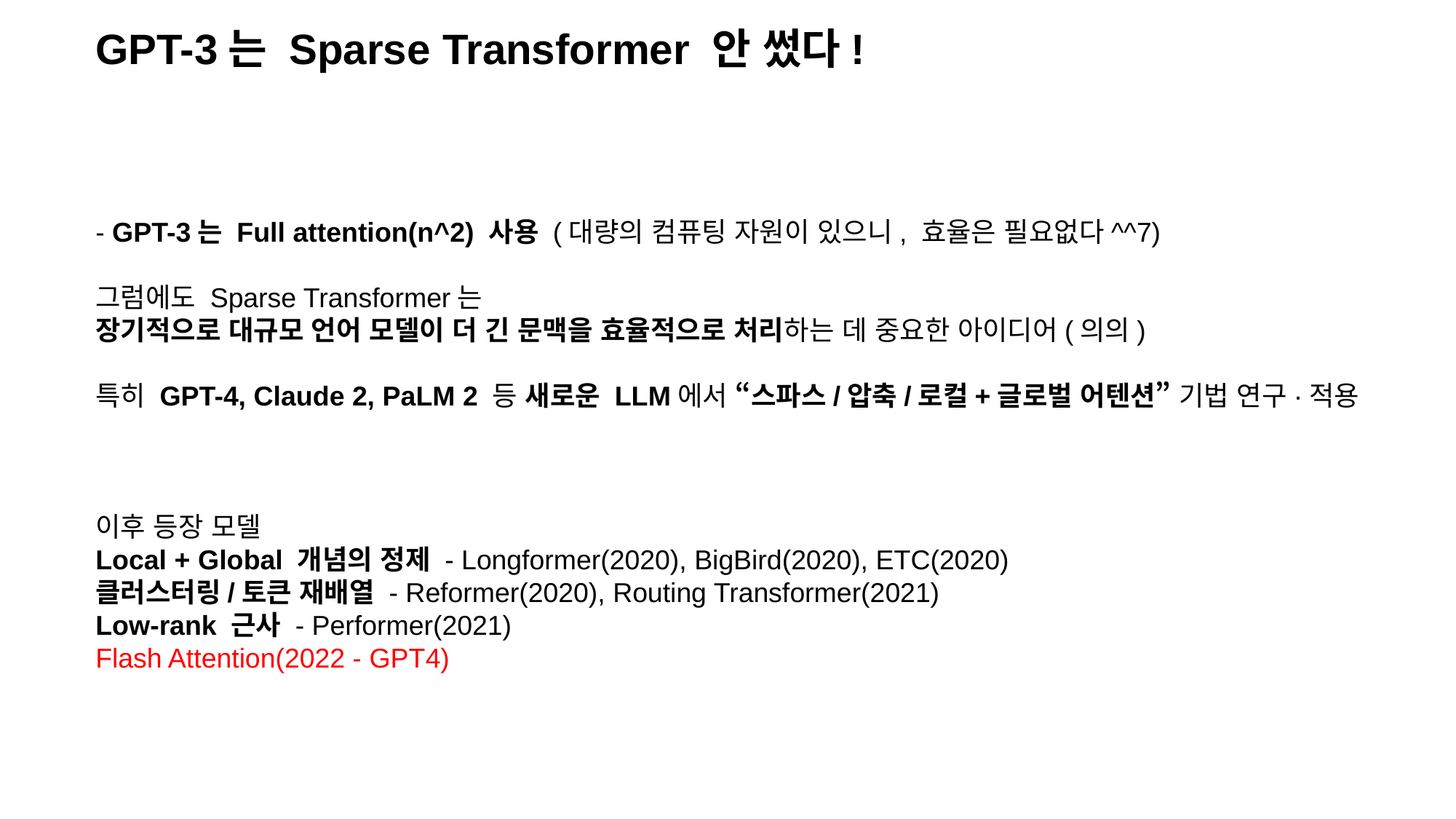

GPT-3는 Sparse Transformer 안 썼다!
- GPT-3는 Full attention(n^2) 사용 (대량의 컴퓨팅 자원이 있으니, 효율은 필요없다^^7)

그럼에도 Sparse Transformer는
장기적으로 대규모 언어 모델이 더 긴 문맥을 효율적으로 처리하는 데 중요한 아이디어(의의)

특히 GPT-4, Claude 2, PaLM 2 등 새로운 LLM에서 “스파스/압축/로컬+글로벌 어텐션” 기법 연구·적용

이후 등장 모델
Local + Global 개념의 정제 - Longformer(2020), BigBird(2020), ETC(2020)
클러스터링/토큰 재배열 - Reformer(2020), Routing Transformer(2021)
Low-rank 근사 - Performer(2021)
Flash Attention(2022 - GPT4)